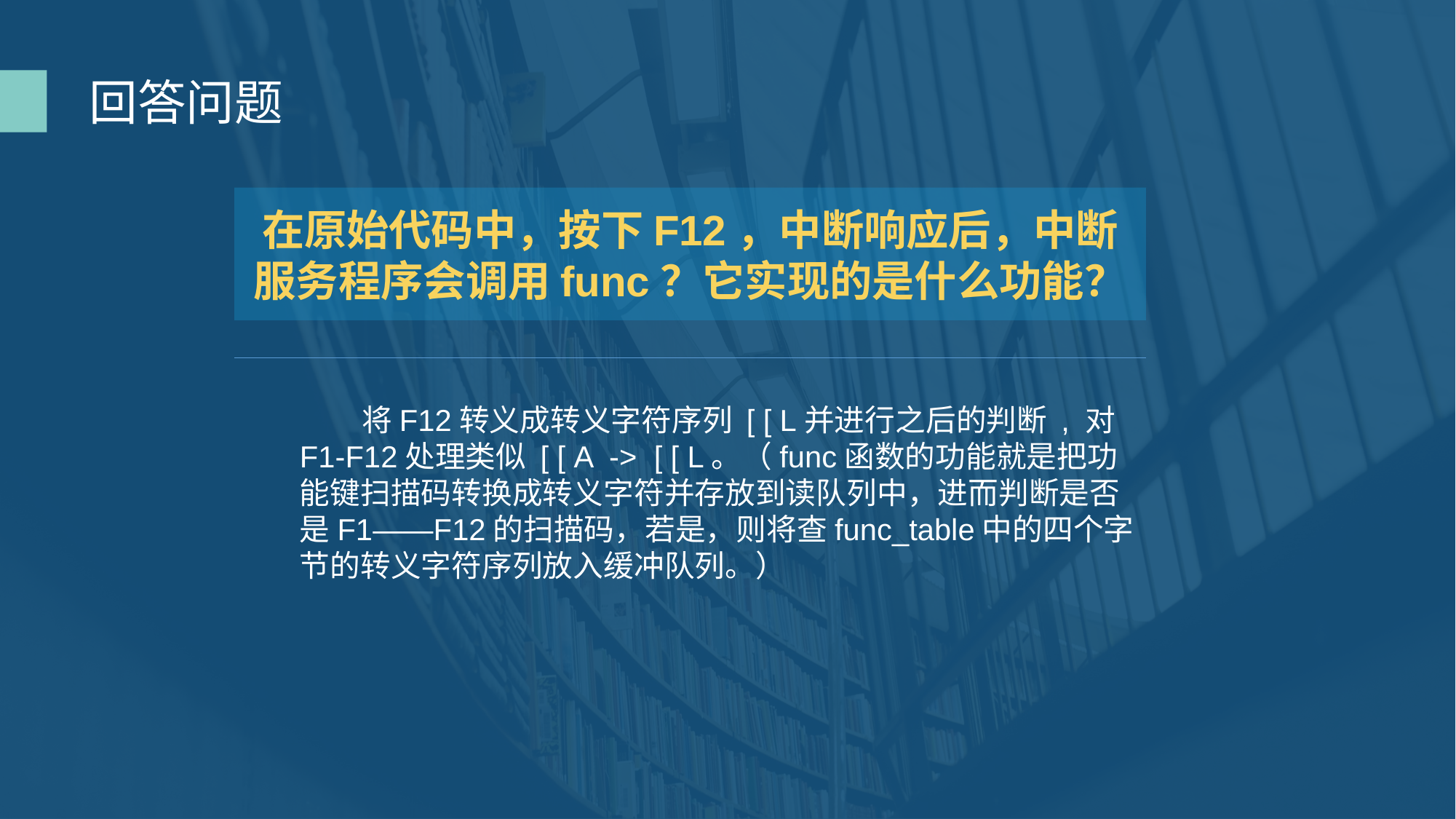

回答问题
在原始代码中，按下F12，中断响应后，中断服务程序会调用func？它实现的是什么功能？
         将F12转义成转义字符序列 [ [ L并进行之后的判断 , 对F1-F12处理类似 [ [ A  ->  [ [ L。（func函数的功能就是把功能键扫描码转换成转义字符并存放到读队列中，进而判断是否是F1——F12的扫描码，若是，则将查func_table中的四个字节的转义字符序列放入缓冲队列。）